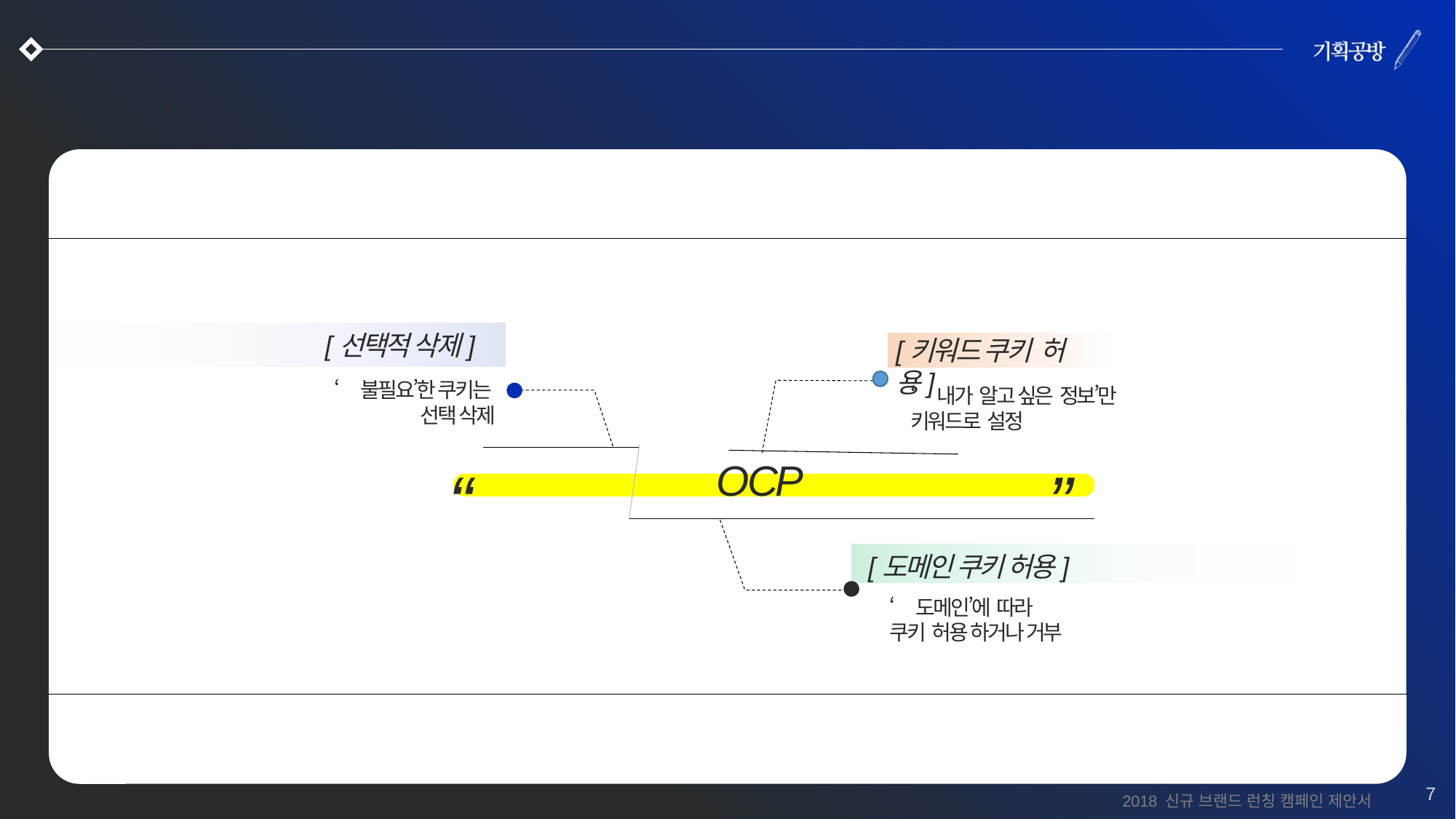

OCP.

2
1

      [선택적 삭제]
‘불필요’한 쿠키는
선택 삭제

OCP
“                                ”

[도메인 쿠키 허용]

‘도메인’에  따라
쿠키  허용 하거나 거부
[키워드 쿠키  허용]

‘내가  알고 싶은  정보’만
키워드로  설정

3

7